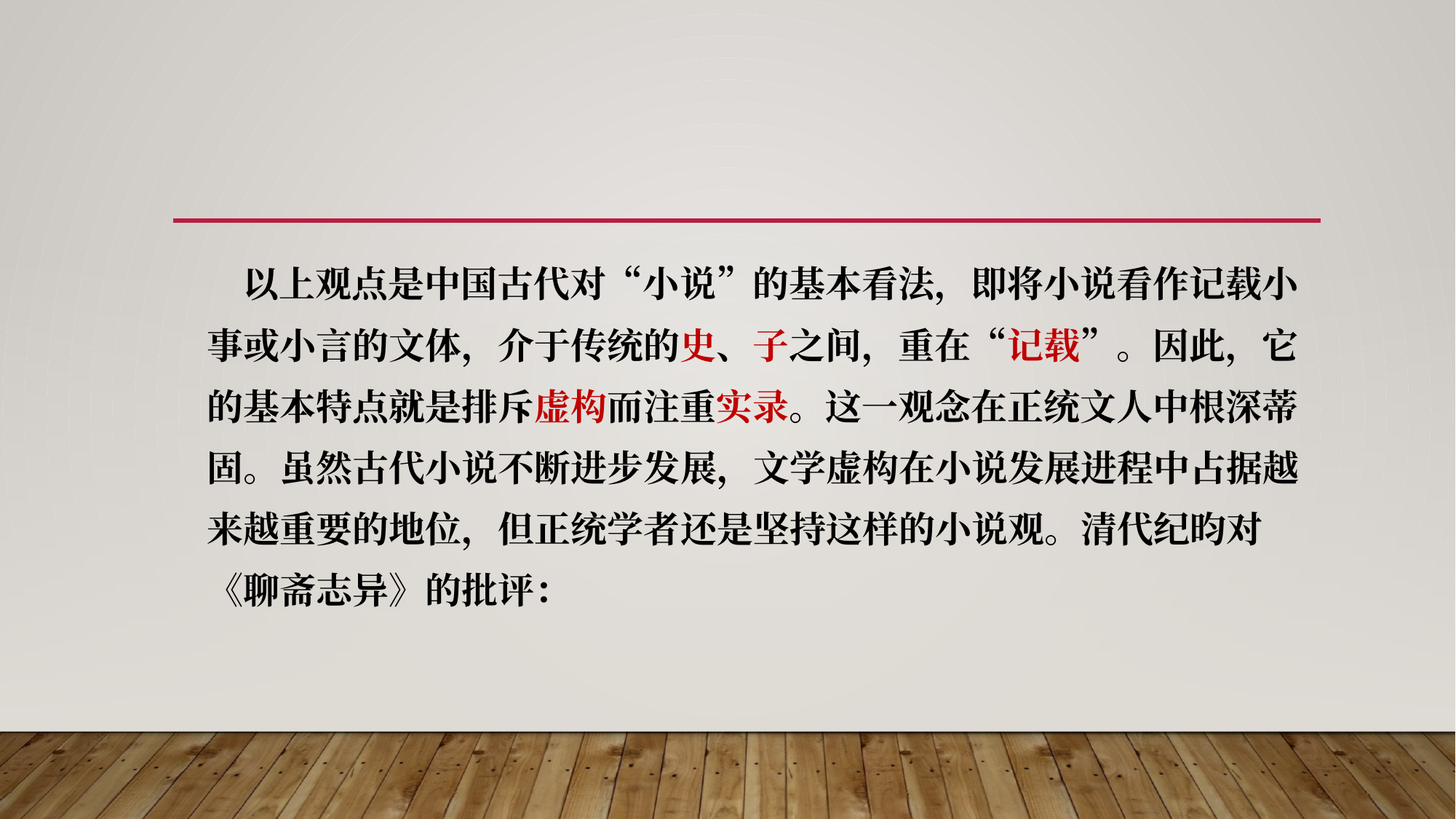

以上观点是中国古代对“小说”的基本看法，即将小说看作记载小事或小言的文体，介于传统的史、子之间，重在“记载”。因此，它的基本特点就是排斥虚构而注重实录。这一观念在正统文人中根深蒂固。虽然古代小说不断进步发展，文学虚构在小说发展进程中占据越来越重要的地位，但正统学者还是坚持这样的小说观。清代纪昀对《聊斋志异》的批评：